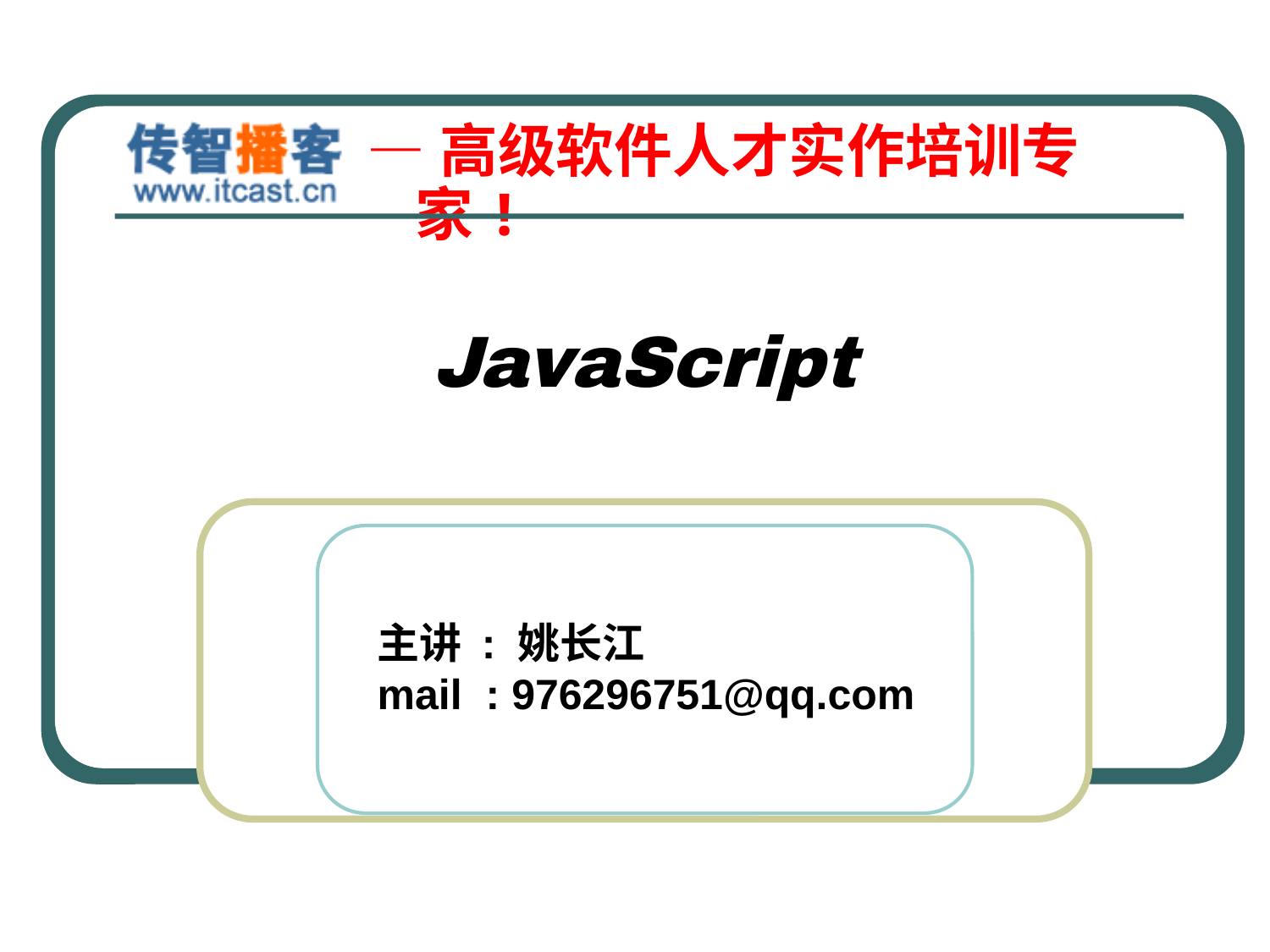

# JavaScript

主讲 : 姚长江
mail  : 976296751@qq.com